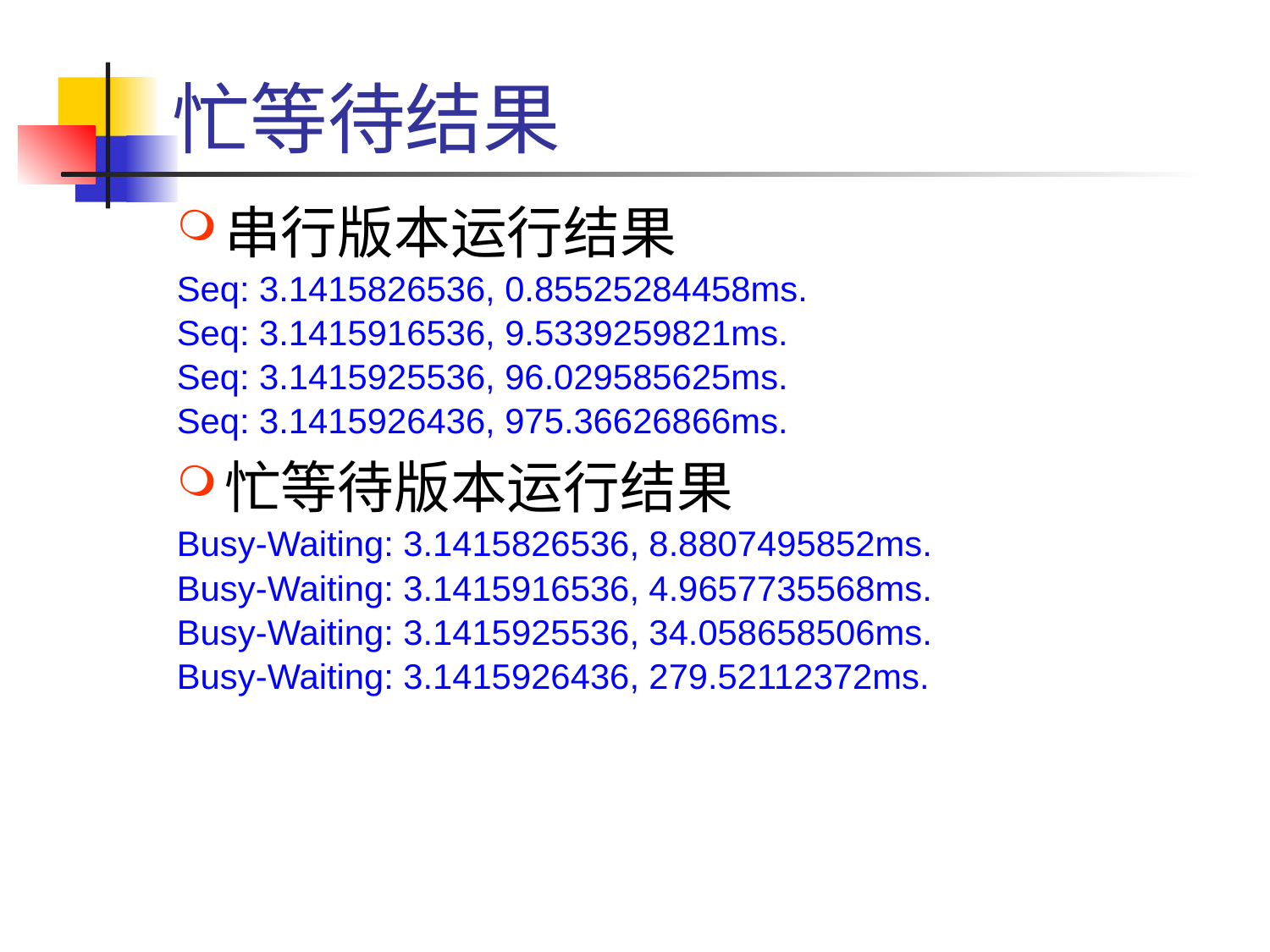

# 忙等待结果
串行版本运行结果
Seq: 3.1415826536, 0.85525284458ms.
Seq: 3.1415916536, 9.5339259821ms.
Seq: 3.1415925536, 96.029585625ms.
Seq: 3.1415926436, 975.36626866ms.
忙等待版本运行结果
Busy-Waiting: 3.1415826536, 8.8807495852ms.
Busy-Waiting: 3.1415916536, 4.9657735568ms.
Busy-Waiting: 3.1415925536, 34.058658506ms.
Busy-Waiting: 3.1415926436, 279.52112372ms.